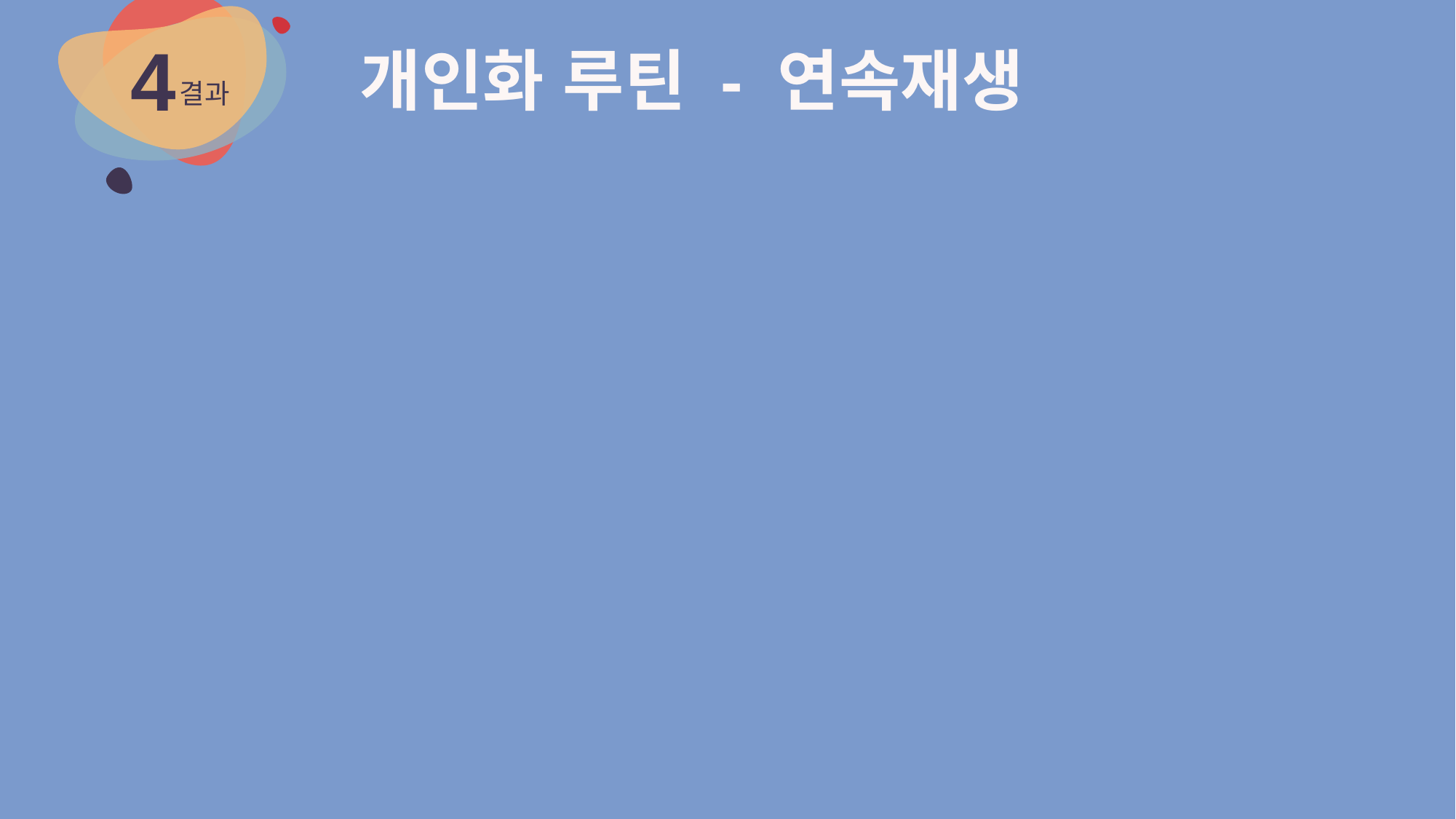

# 개인화 루틴 - 연속재생
4
결과